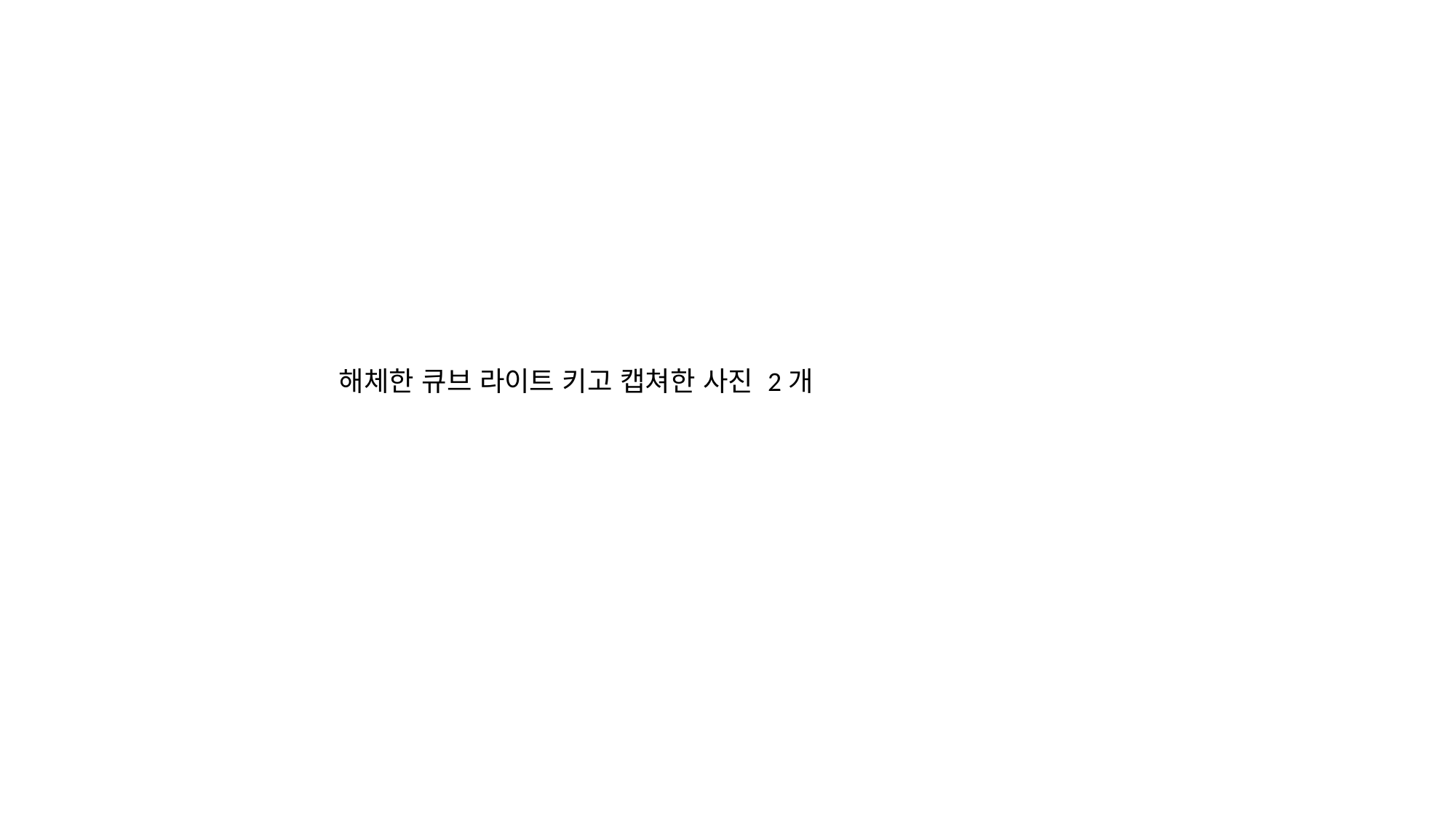

해체한 큐브 라이트 키고 캡쳐한 사진 2개